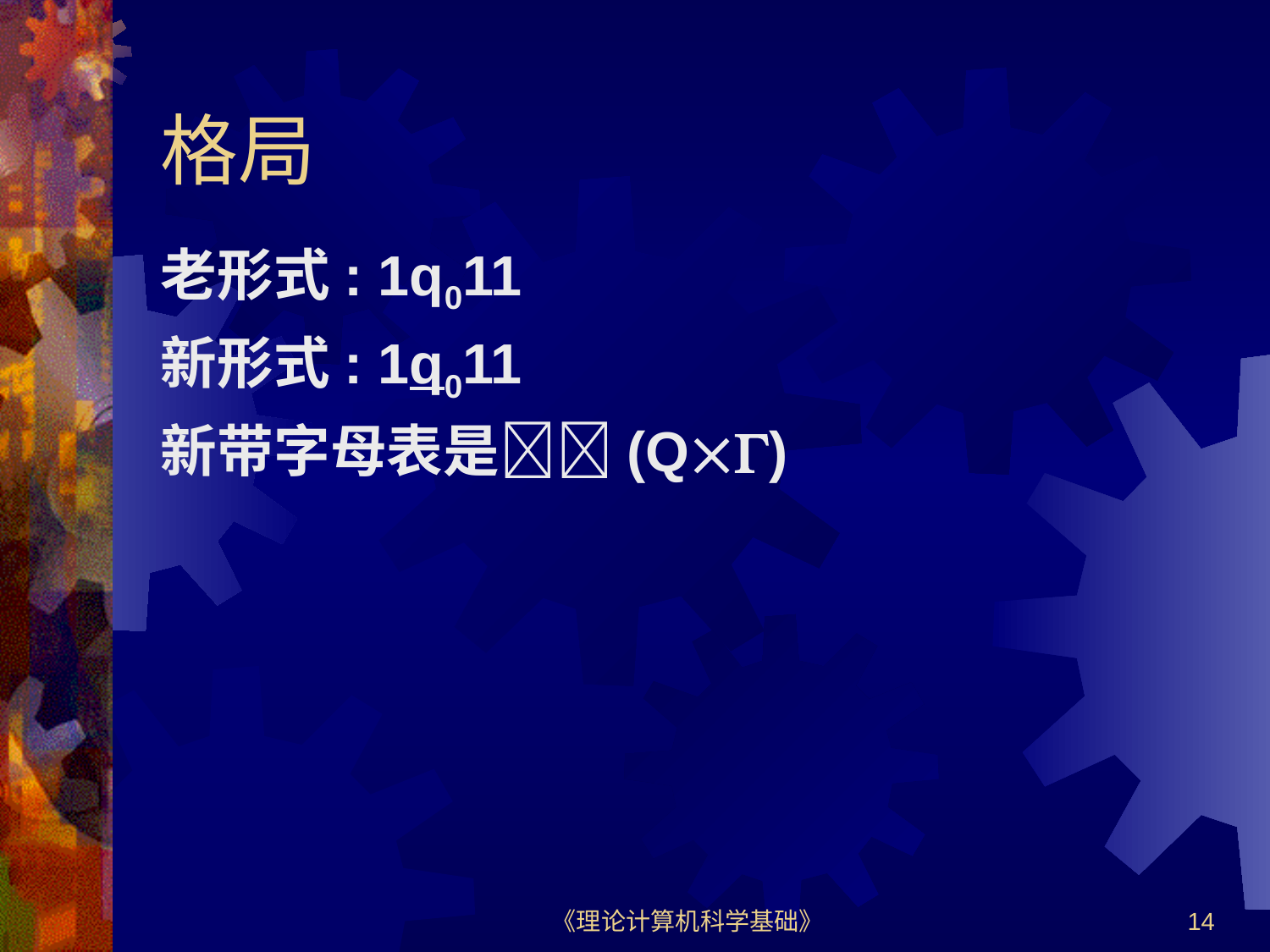

# 格局
老形式: 1q011
新形式: 1q011
新带字母表是Γ∪(Q×Γ)
《理论计算机科学基础》
14